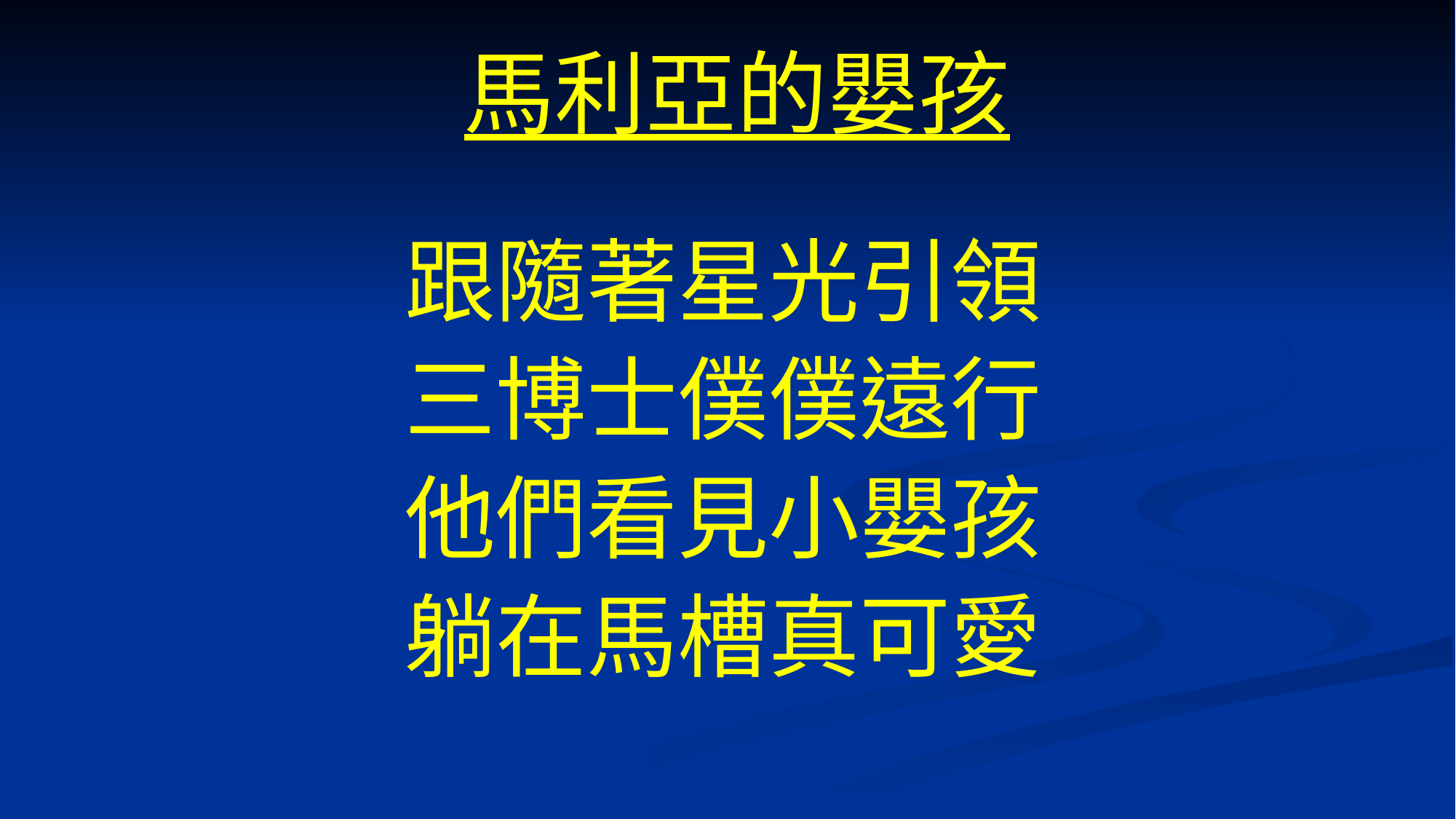

# 馬利亞的嬰孩
跟隨著星光引領
三博士僕僕遠行
他們看見小嬰孩
躺在馬槽真可愛